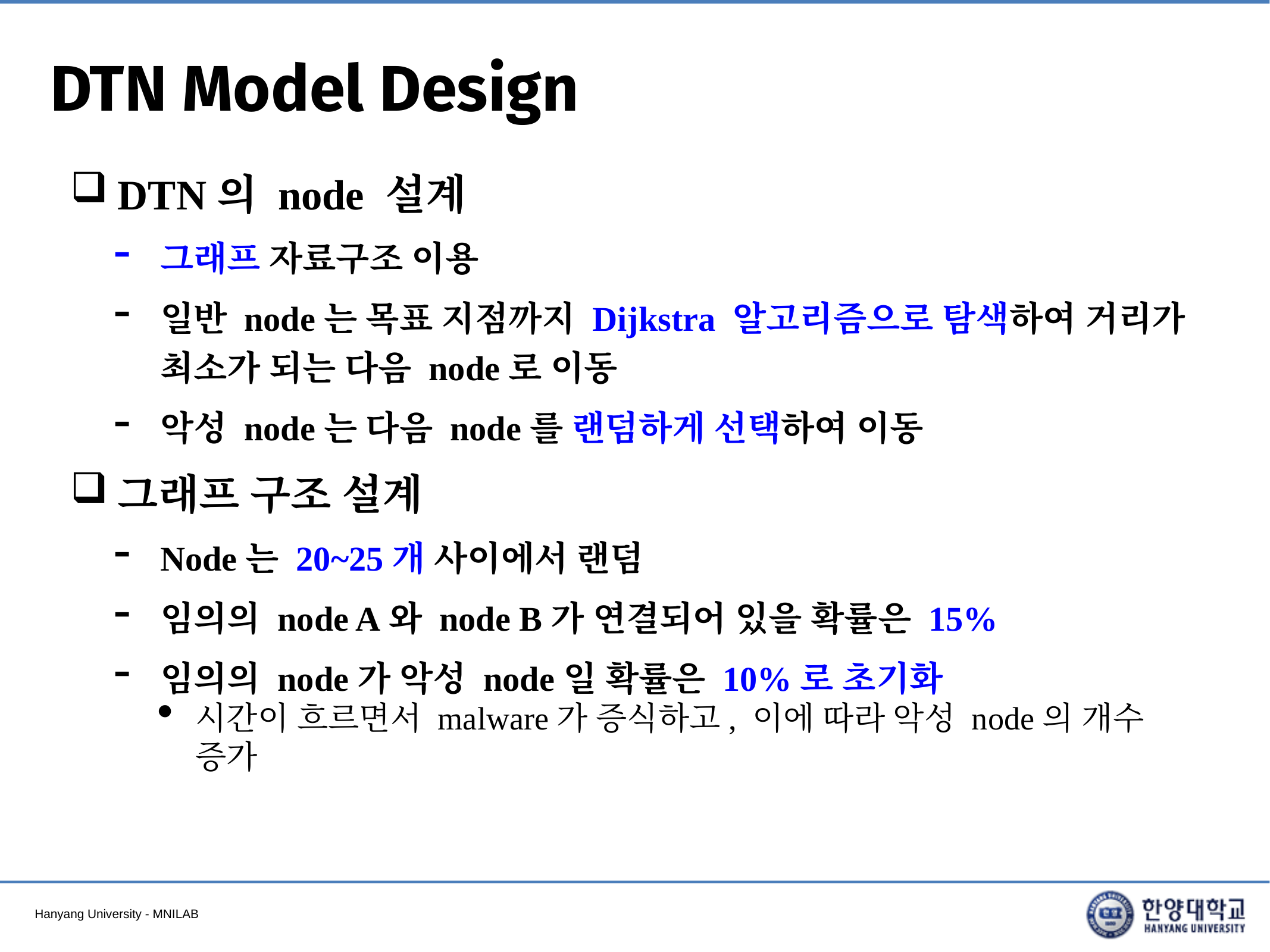

# DTN Model Design
DTN의 node 설계
그래프 자료구조 이용
일반 node는 목표 지점까지 Dijkstra 알고리즘으로 탐색하여 거리가 최소가 되는 다음 node로 이동
악성 node는 다음 node를 랜덤하게 선택하여 이동
그래프 구조 설계
Node는 20~25개 사이에서 랜덤
임의의 node A와 node B가 연결되어 있을 확률은 15%
임의의 node가 악성 node일 확률은 10%로 초기화
시간이 흐르면서 malware가 증식하고, 이에 따라 악성 node의 개수 증가